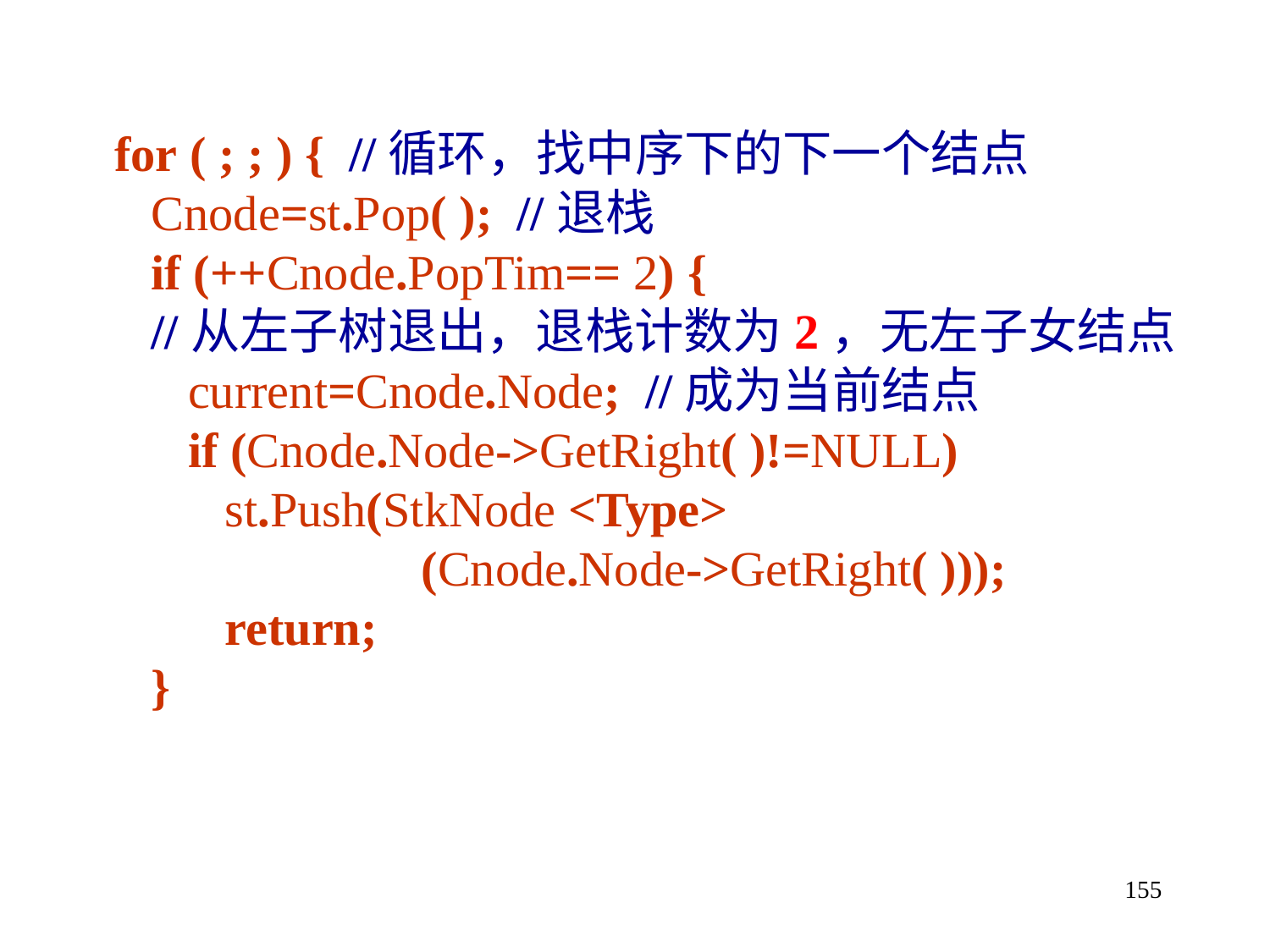

for ( ; ; ) {  //循环，找中序下的下一个结点
       Cnode=st.Pop( );  //退栈
       if (++Cnode.PopTim== 2) {
       //从左子树退出，退栈计数为2，无左子女结点
          current=Cnode.Node;  //成为当前结点
          if (Cnode.Node->GetRight( )!=NULL)
             st.Push(StkNode <Type>
                             (Cnode.Node->GetRight( )));
             return;
       }

155